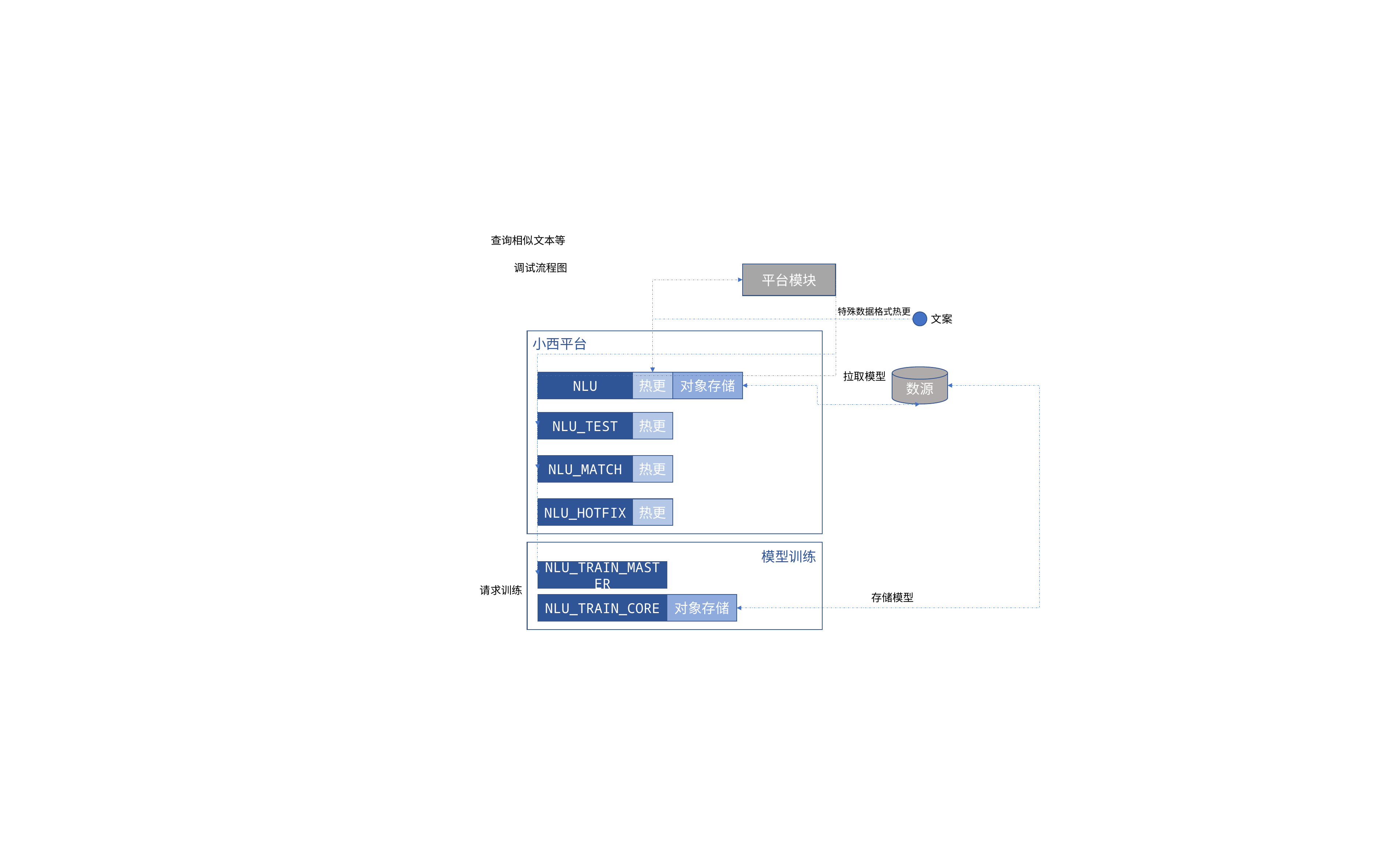

查询相似文本等
调试流程图
平台模块
特殊数据格式热更
文案

小西平台
数源
拉取模型
NLU
热更
对象存储
NLU_TEST
热更
NLU_MATCH
热更
NLU_HOTFIX
热更

模型训练
NLU_TRAIN_MASTER
请求训练
存储模型
NLU_TRAIN_CORE
对象存储